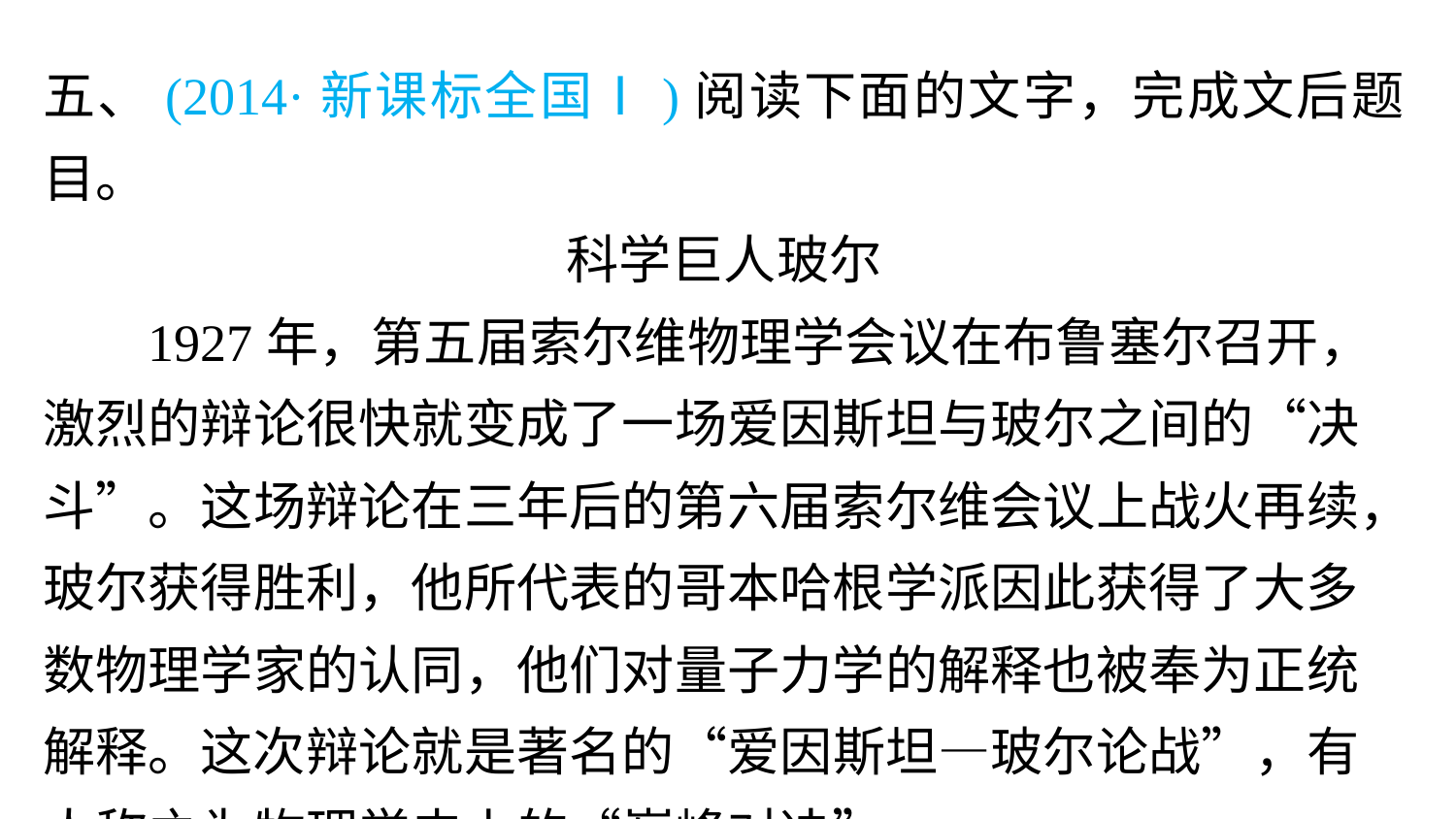

五、(2014·新课标全国Ⅰ)阅读下面的文字，完成文后题目。
科学巨人玻尔
        1927年，第五届索尔维物理学会议在布鲁塞尔召开，激烈的辩论很快就变成了一场爱因斯坦与玻尔之间的“决斗”。这场辩论在三年后的第六届索尔维会议上战火再续，玻尔获得胜利，他所代表的哥本哈根学派因此获得了大多数物理学家的认同，他们对量子力学的解释也被奉为正统解释。这次辩论就是著名的“爱因斯坦—玻尔论战”，有人称之为物理学史上的“巅峰对决”。